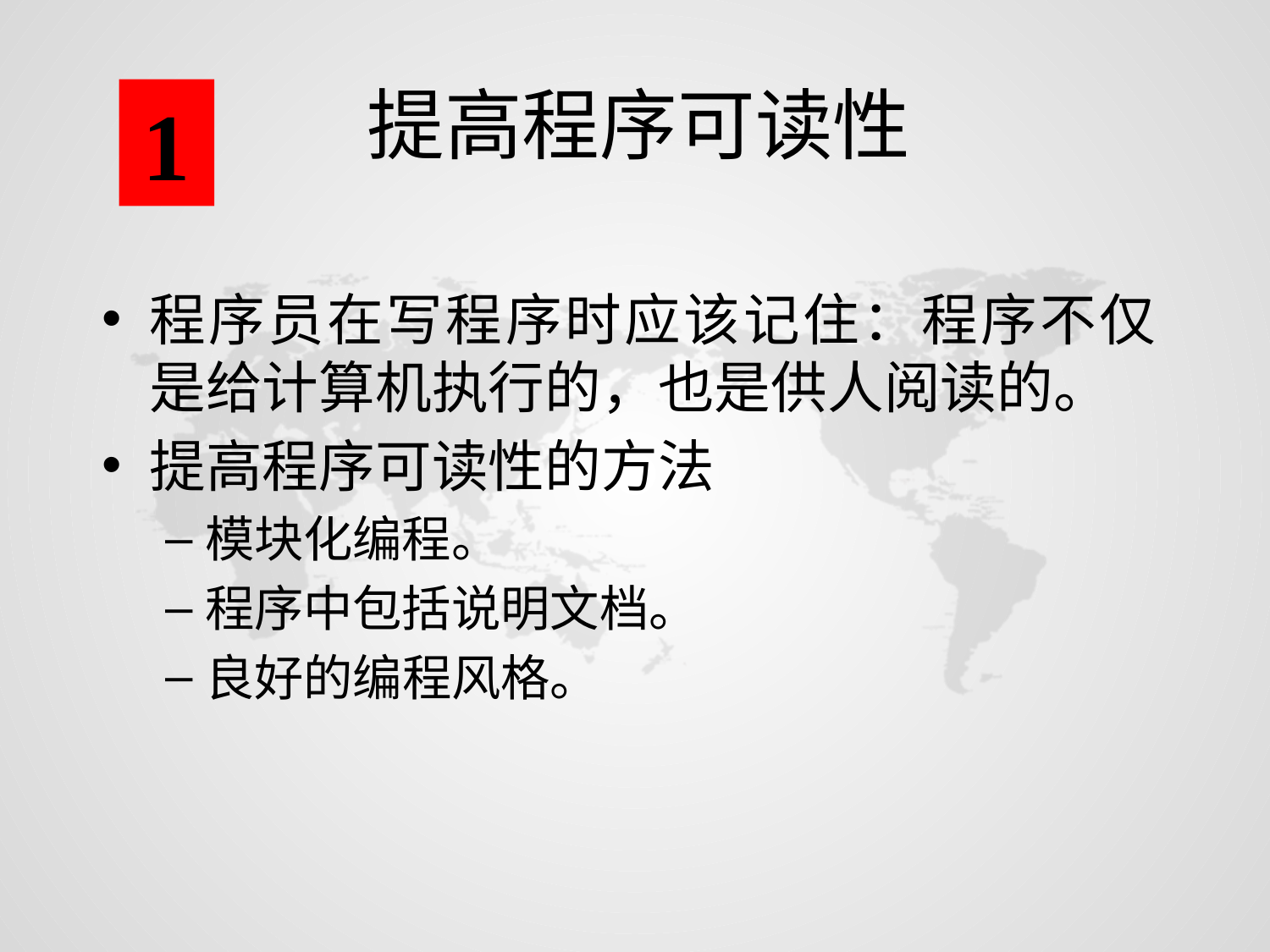

# 提高程序可读性
1
程序员在写程序时应该记住：程序不仅是给计算机执行的，也是供人阅读的。
提高程序可读性的方法
模块化编程。
程序中包括说明文档。
良好的编程风格。